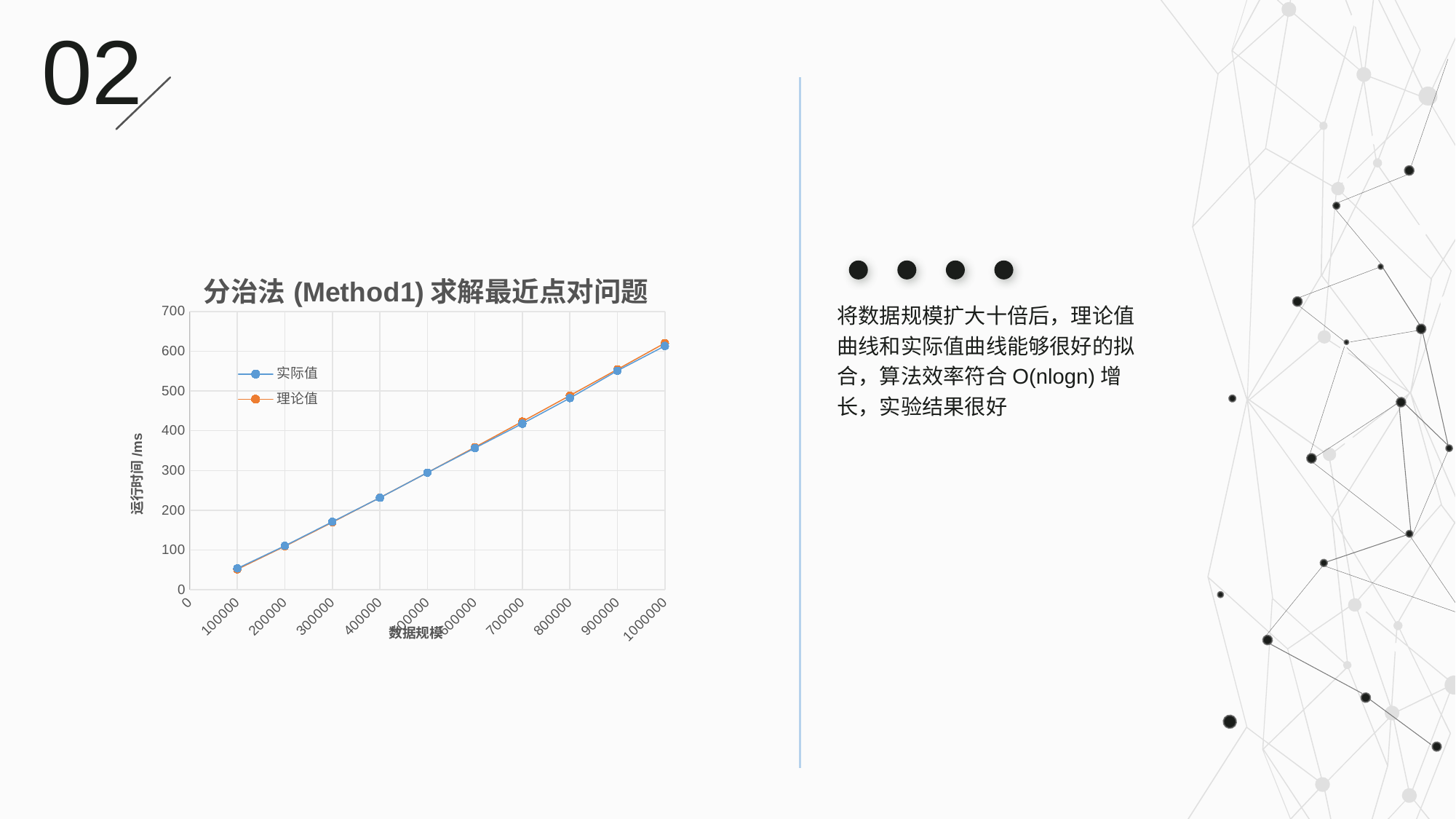

02

### Chart: 分治法(Method1)求解最近点对问题

| Category |  |  |
|---|---|---|

将数据规模扩大十倍后，理论值曲线和实际值曲线能够很好的拟合，算法效率符合O(nlogn)增长，实验结果很好